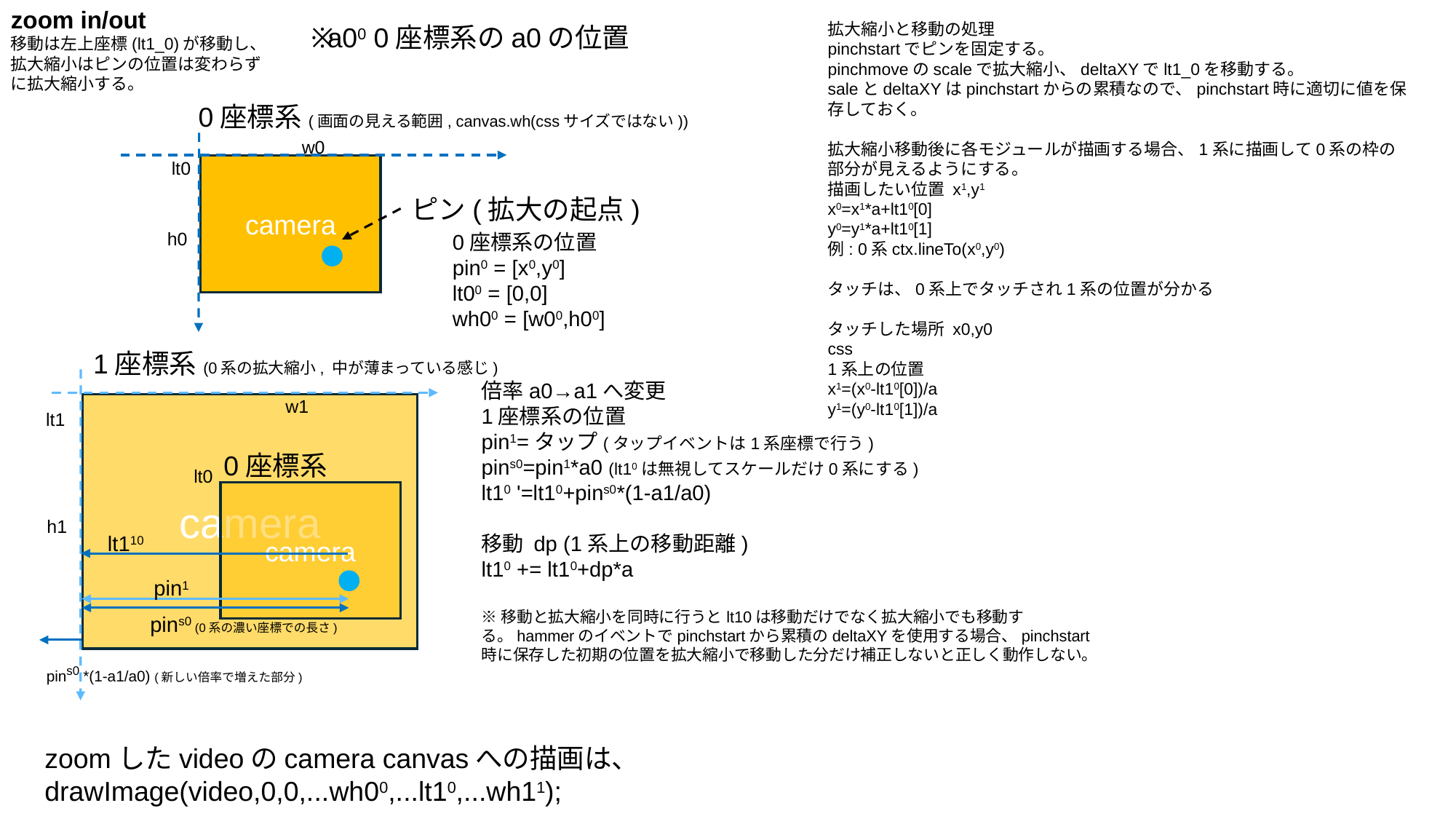

zoom in/out
移動は左上座標(lt1_0)が移動し、拡大縮小はピンの位置は変わらずに拡大縮小する。
拡大縮小と移動の処理
pinchstartでピンを固定する。
pinchmoveのscaleで拡大縮小、deltaXYでlt1_0を移動する。
saleとdeltaXYはpinchstartからの累積なので、pinchstart時に適切に値を保存しておく。

拡大縮小移動後に各モジュールが描画する場合、1系に描画して0系の枠の部分が見えるようにする。
描画したい位置 x1,y1
x0=x1*a+lt10[0]
y0=y1*a+lt10[1]
例: 0系ctx.lineTo(x0,y0)

タッチは、0系上でタッチされ1系の位置が分かる

タッチした場所 x0,y0
css
1系上の位置
x1=(x0-lt10[0])/a
y1=(y0-lt10[1])/a

※a00 0座標系のa0の位置
0座標系(画面の見える範囲, canvas.wh(cssサイズではない))
w0
lt0
camera
ピン(拡大の起点)
h0
0座標系の位置
pin0 = [x0,y0]
lt00 = [0,0]
wh00 = [w00,h00]

1座標系(0系の拡大縮小, 中が薄まっている感じ)
倍率a0→a1へ変更
1座標系の位置
pin1=タップ(タップイベントは1系座標で行う)
pins0=pin1*a0 (lt10は無視してスケールだけ0系にする)
lt10 '=lt10+pins0*(1-a1/a0)

移動 dp (1系上の移動距離)
lt10 += lt10+dp*a

※移動と拡大縮小を同時に行うとlt10は移動だけでなく拡大縮小でも移動する。hammerのイベントでpinchstartから累積のdeltaXYを使用する場合、pinchstart時に保存した初期の位置を拡大縮小で移動した分だけ補正しないと正しく動作しない。
w1
camera
lt1
0座標系
lt0
camera
h1
lt110
pin1

pins0 (0系の濃い座標での長さ)
pins0 *(1-a1/a0) (新しい倍率で増えた部分)
zoomしたvideoのcamera canvasへの描画は、
drawImage(video,0,0,...wh00,...lt10,...wh11);